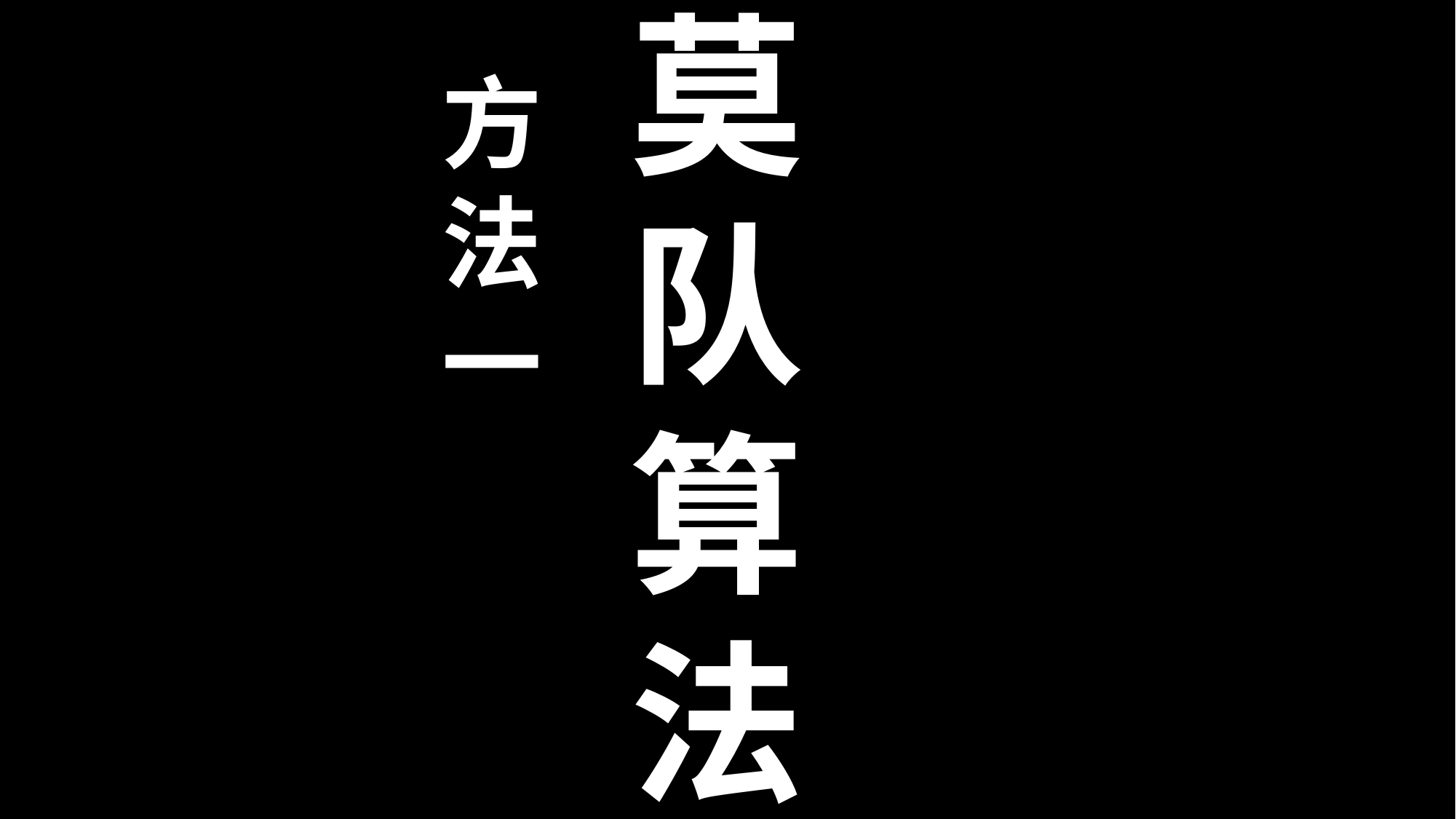

莫
队
算
法
方
法
一